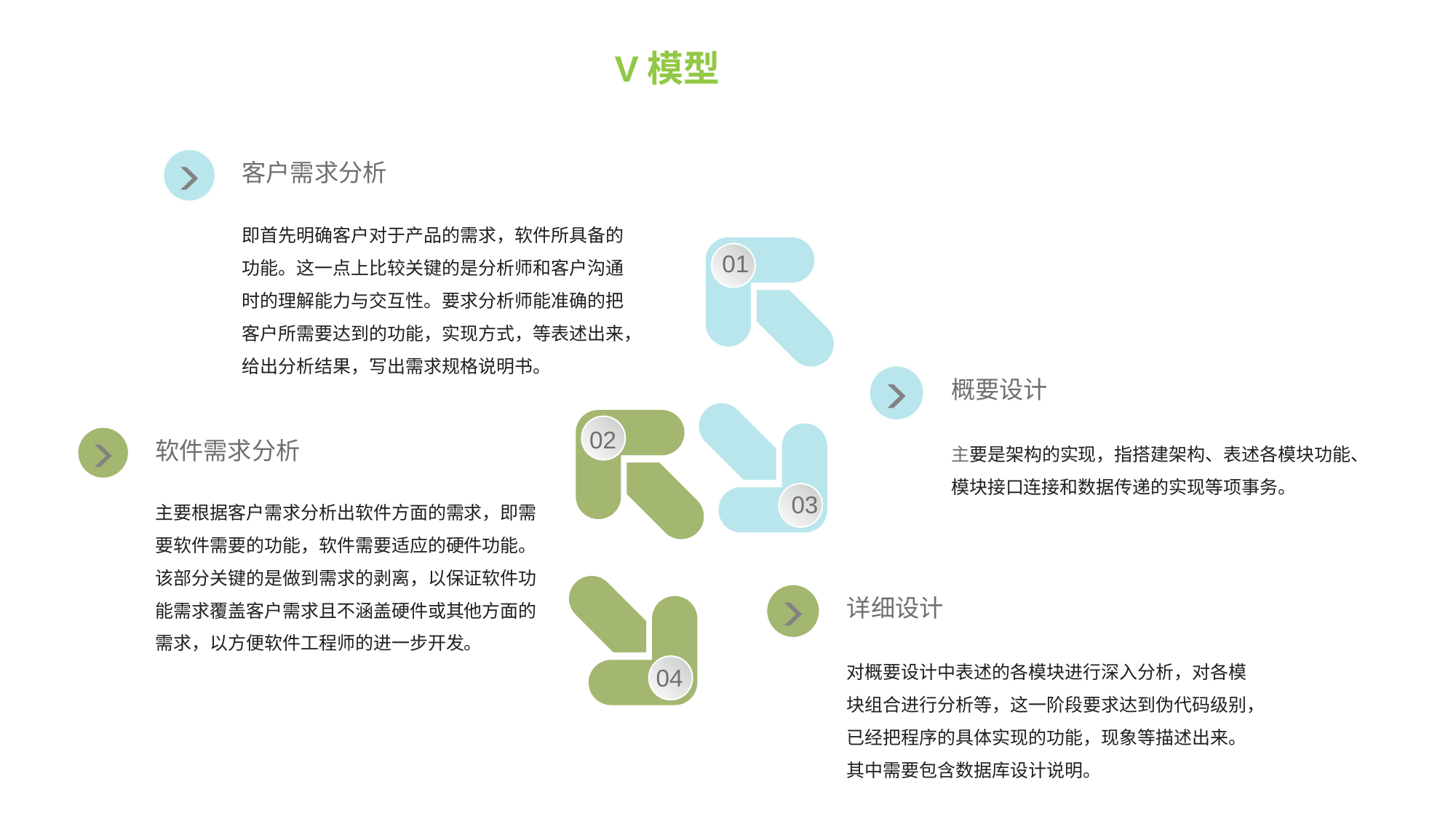

V模型

客户需求分析

即首先明确客户对于产品的需求，软件所具备的功能。这一点上比较关键的是分析师和客户沟通时的理解能力与交互性。要求分析师能准确的把客户所需要达到的功能，实现方式，等表述出来，给出分析结果，写出需求规格说明书。

01

概要设计

主要是架构的实现，指搭建架构、表述各模块功能、模块接口连接和数据传递的实现等项事务。

03

02

软件需求分析

主要根据客户需求分析出软件方面的需求，即需要软件需要的功能，软件需要适应的硬件功能。该部分关键的是做到需求的剥离，以保证软件功能需求覆盖客户需求且不涵盖硬件或其他方面的需求，以方便软件工程师的进一步开发。

04

详细设计

对概要设计中表述的各模块进行深入分析，对各模块组合进行分析等，这一阶段要求达到伪代码级别，已经把程序的具体实现的功能，现象等描述出来。其中需要包含数据库设计说明。